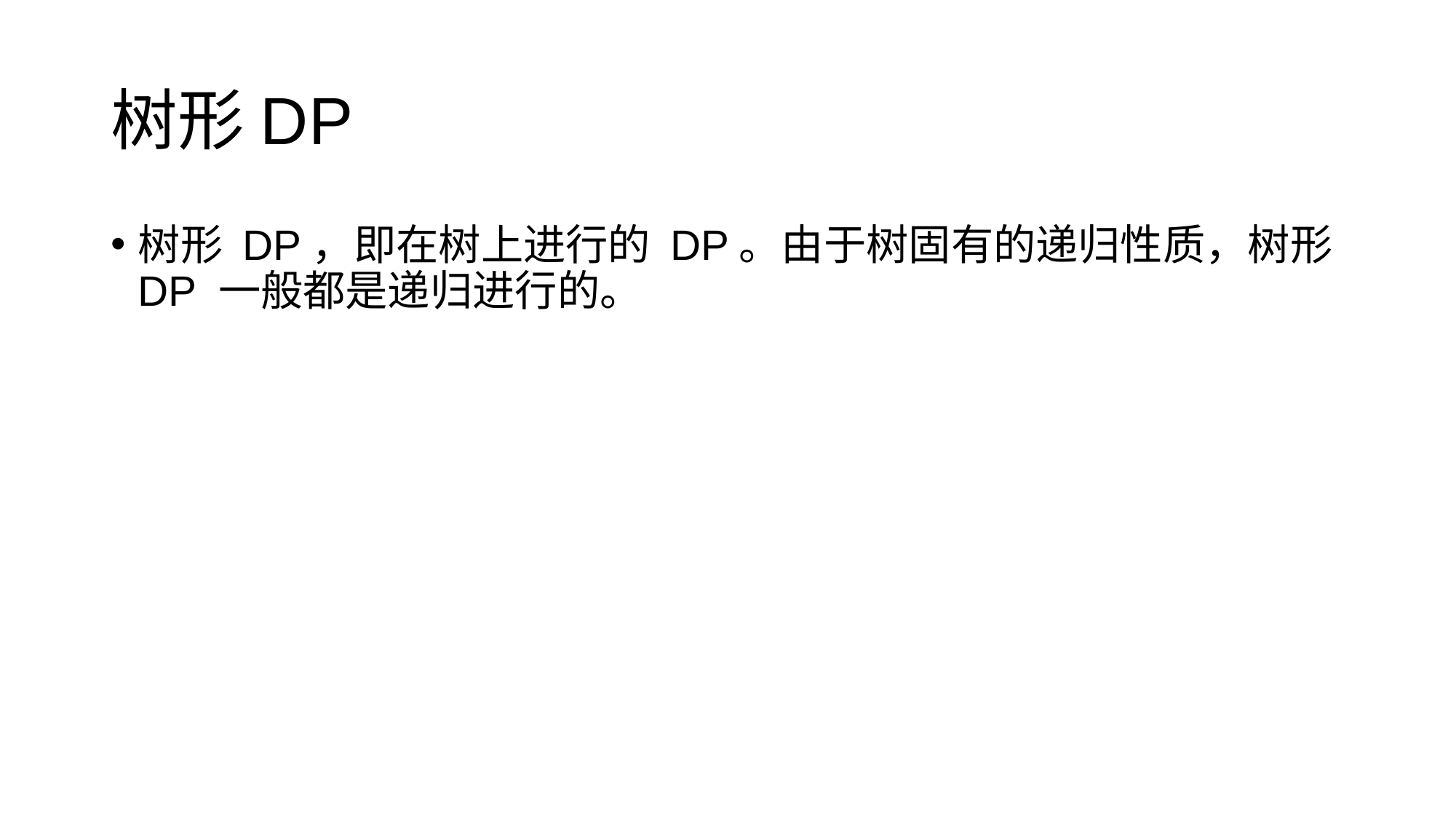

# 树形DP
树形 DP，即在树上进行的 DP。由于树固有的递归性质，树形 DP 一般都是递归进行的。